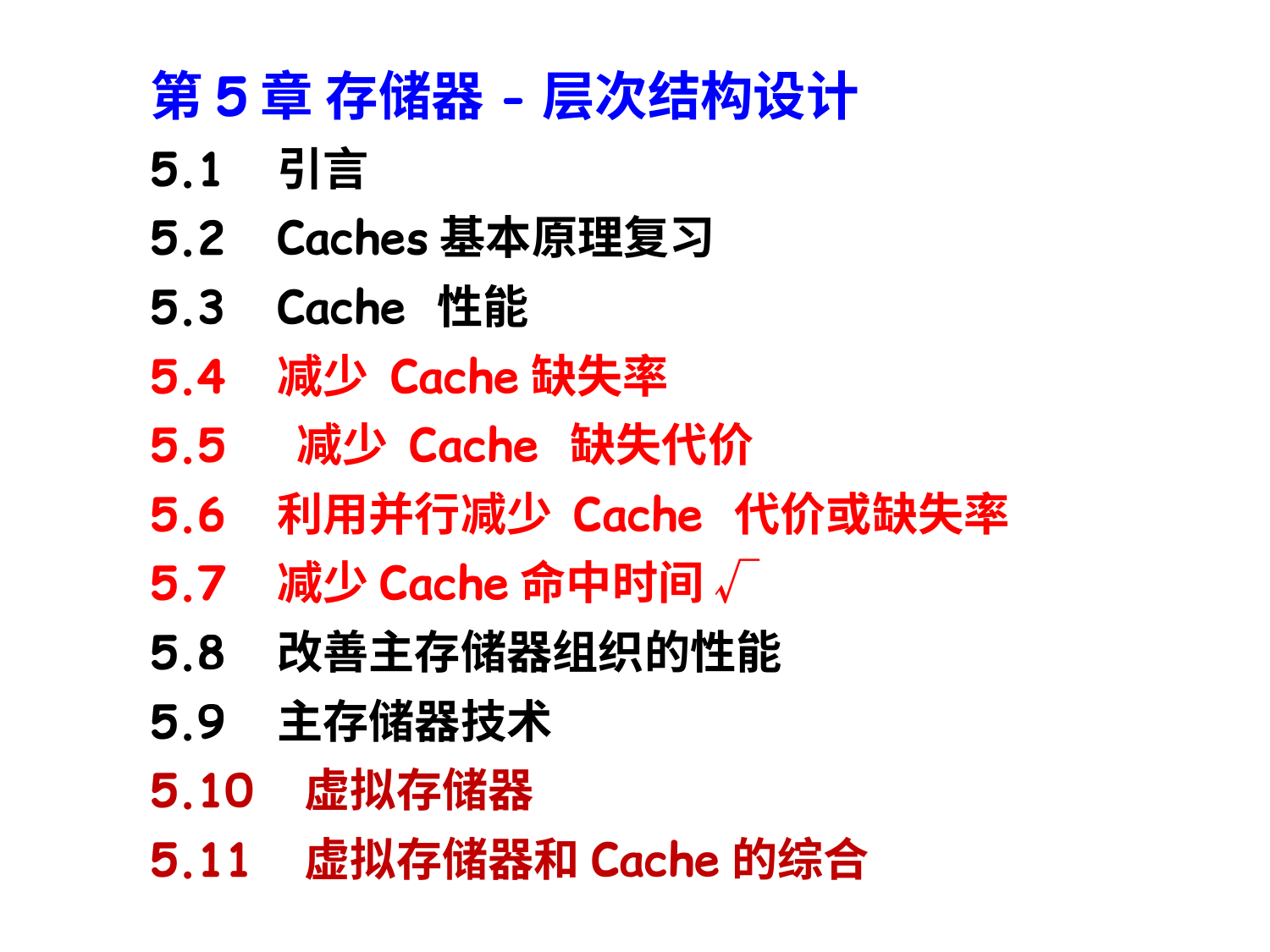

第5章 存储器-层次结构设计
5.1	引言
5.2	Caches基本原理复习
5.3	Cache 性能
5.4	减少 Cache缺失率
5.5   减少 Cache 缺失代价
5.6	利用并行减少 Cache 代价或缺失率
5.7	减少Cache命中时间 √
5.8	改善主存储器组织的性能
5.9	主存储器技术
5.10  虚拟存储器
5.11  虚拟存储器和Cache的综合
75
75